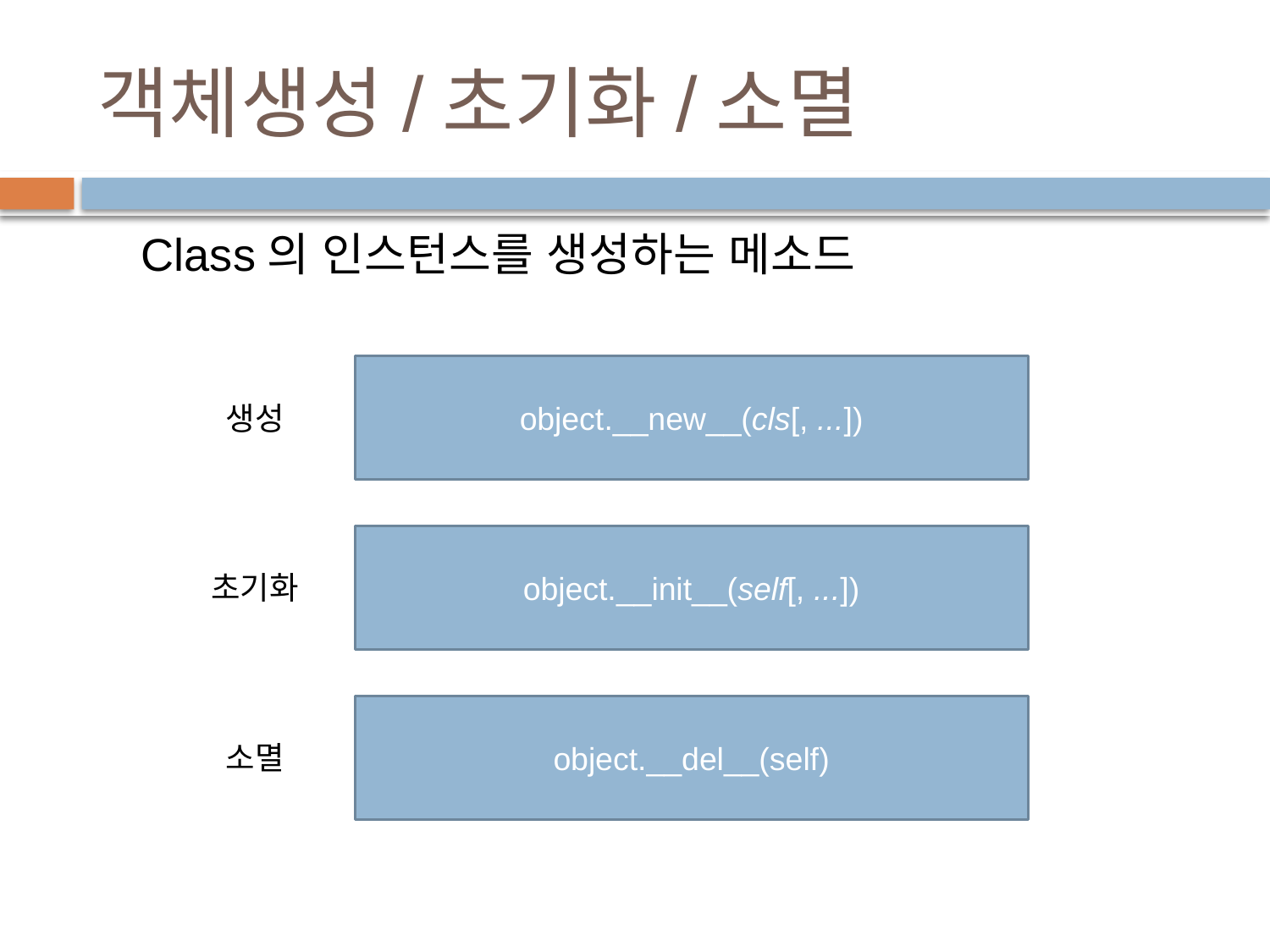

# 객체생성/초기화/소멸
Class의 인스턴스를 생성하는 메소드
object.__new__(cls[, ...])
생성
object.__init__(self[, ...])
초기화
object.__del__(self)
소멸